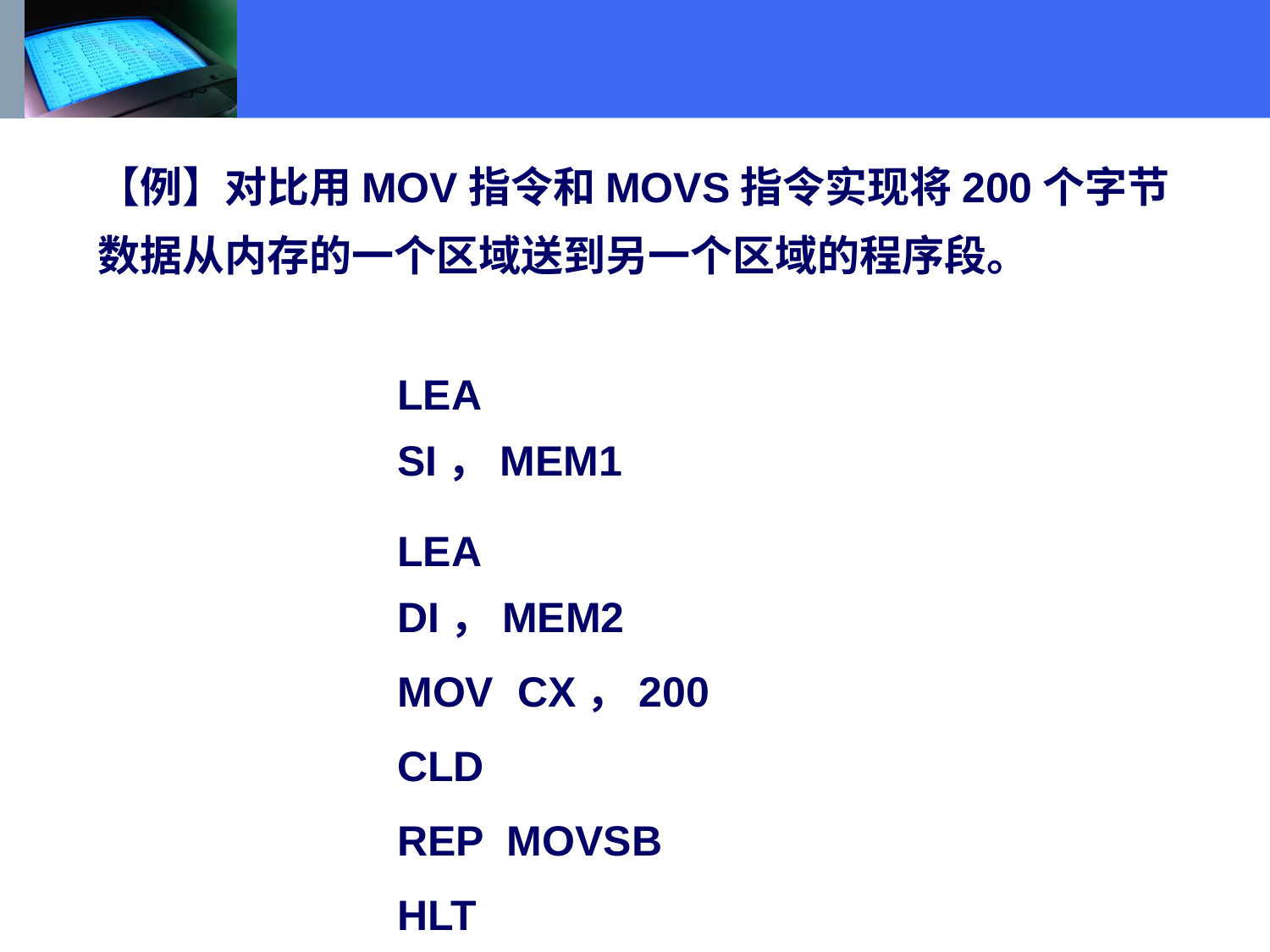

【例】对比用MOV指令和MOVS指令实现将200个字节数据从内存的一个区域送到另一个区域的程序段。
LEA  SI，MEM1
LEA  DI，MEM2
MOV  CX，200
CLD
REP  MOVSB
HLT